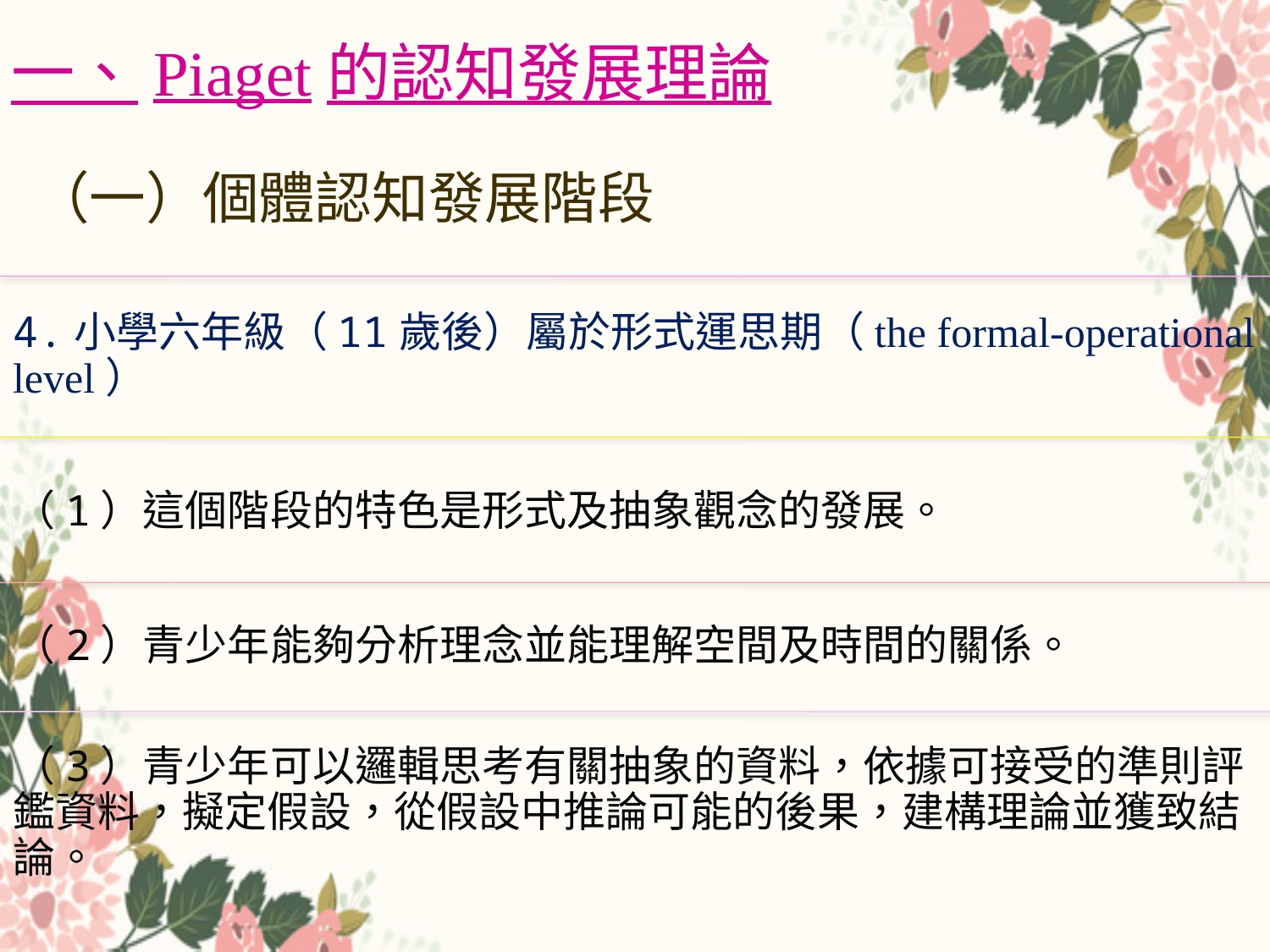

一、Piaget的認知發展理論
（一）個體認知發展階段
4.小學六年級（11歲後）屬於形式運思期（the formal-operational level）
（1）這個階段的特色是形式及抽象觀念的發展。
（2）青少年能夠分析理念並能理解空間及時間的關係。
（3）青少年可以邏輯思考有關抽象的資料，依據可接受的準則評鑑資料，擬定假設，從假設中推論可能的後果，建構理論並獲致結論。